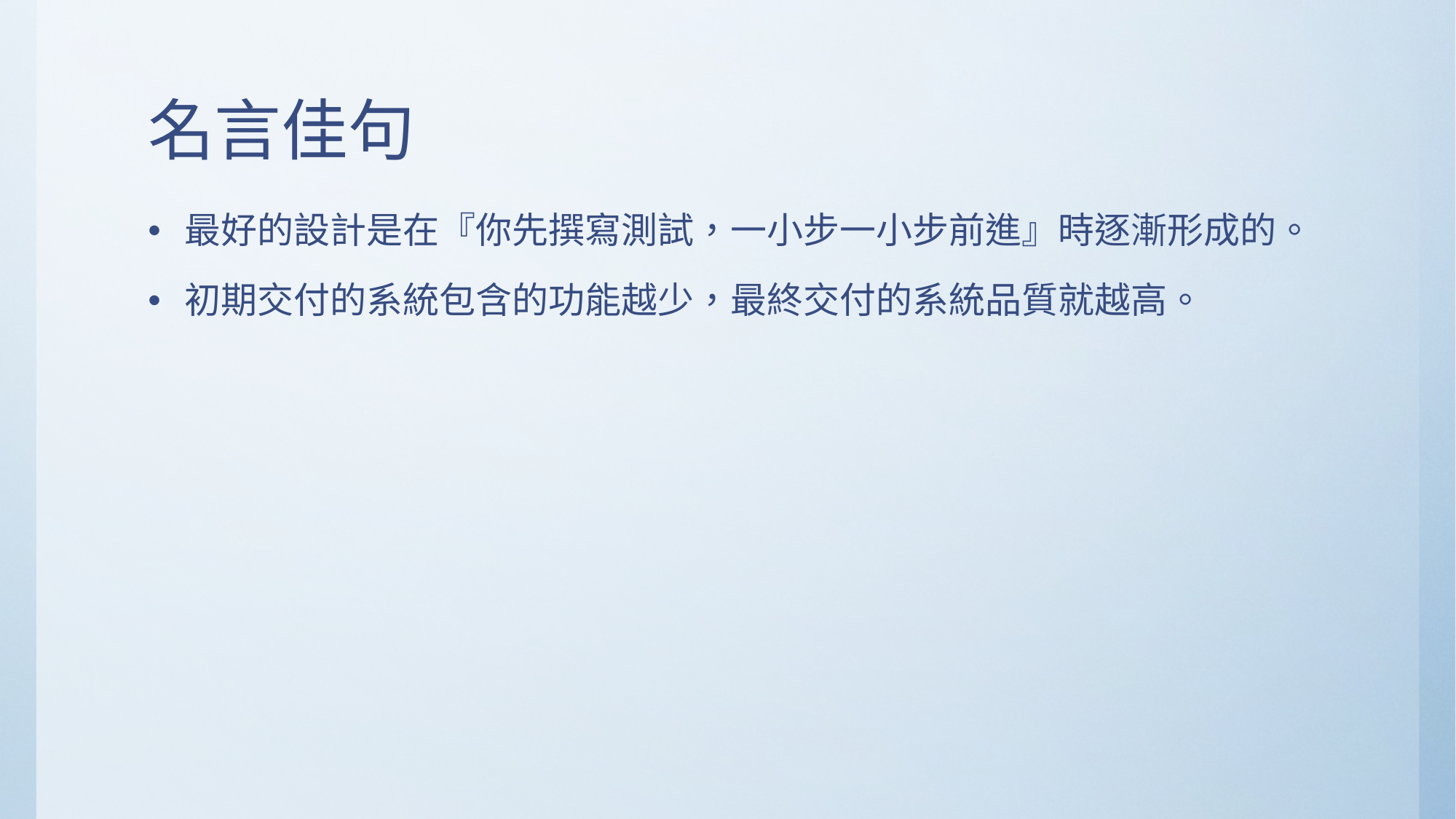

# 名言佳句
最好的設計是在『你先撰寫測試，一小步一小步前進』時逐漸形成的。
初期交付的系統包含的功能越少，最終交付的系統品質就越高。